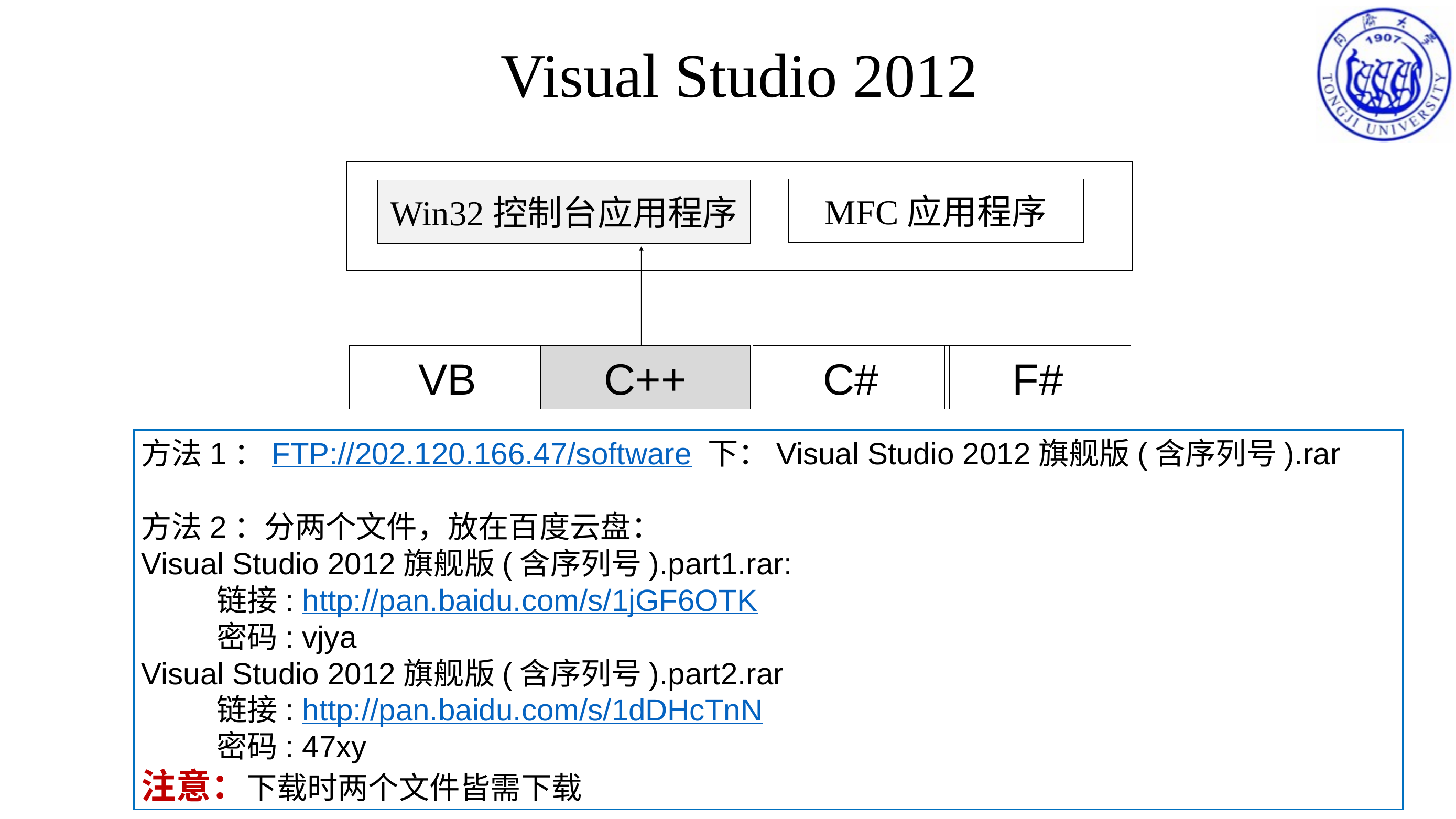

# Visual Studio 2012

MFC应用程序
Win32控制台应用程序

VB
C++
C#
F#
方法1：FTP://202.120.166.47/software 下：Visual Studio 2012旗舰版(含序列号).rar

方法2：分两个文件，放在百度云盘：
Visual Studio 2012旗舰版(含序列号).part1.rar:
        链接: http://pan.baidu.com/s/1jGF6OTK 
        密码: vjya
Visual Studio 2012旗舰版(含序列号).part2.rar
        链接: http://pan.baidu.com/s/1dDHcTnN 
        密码: 47xy
注意：下载时两个文件皆需下载